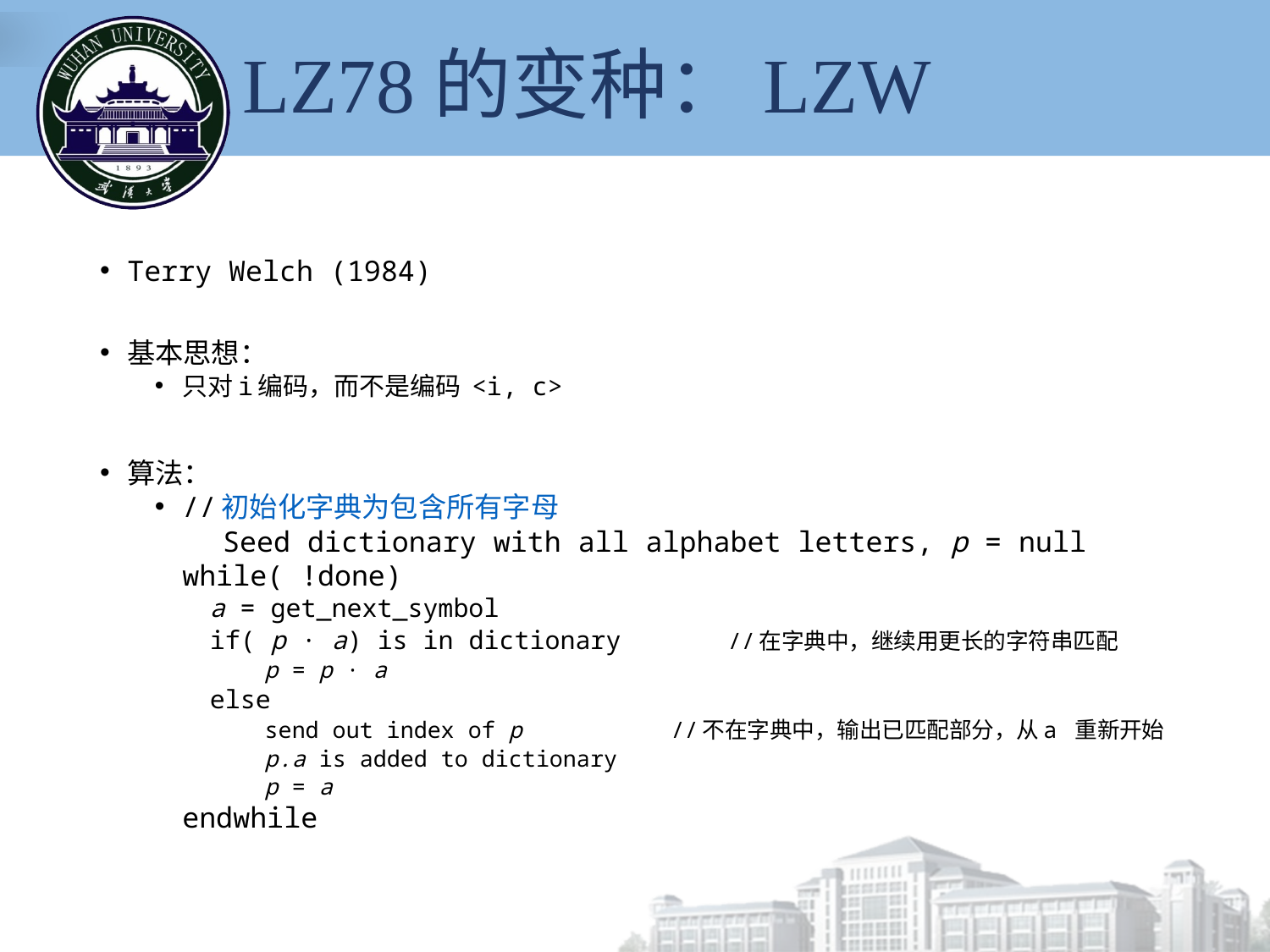

# LZ78的变种：LZW
Terry Welch (1984)

基本思想：
只对i编码，而不是编码 <i, c>

算法：
//初始化字典为包含所有字母
    Seed dictionary with all alphabet letters, p = null
	while( !done)
a = get_next_symbol
if( p · a) is in dictionary       //在字典中，继续用更长的字符串匹配
p = p · a
else
send out index of p           //不在字典中，输出已匹配部分，从a 重新开始
p.a is added to dictionary
p = a
	endwhile